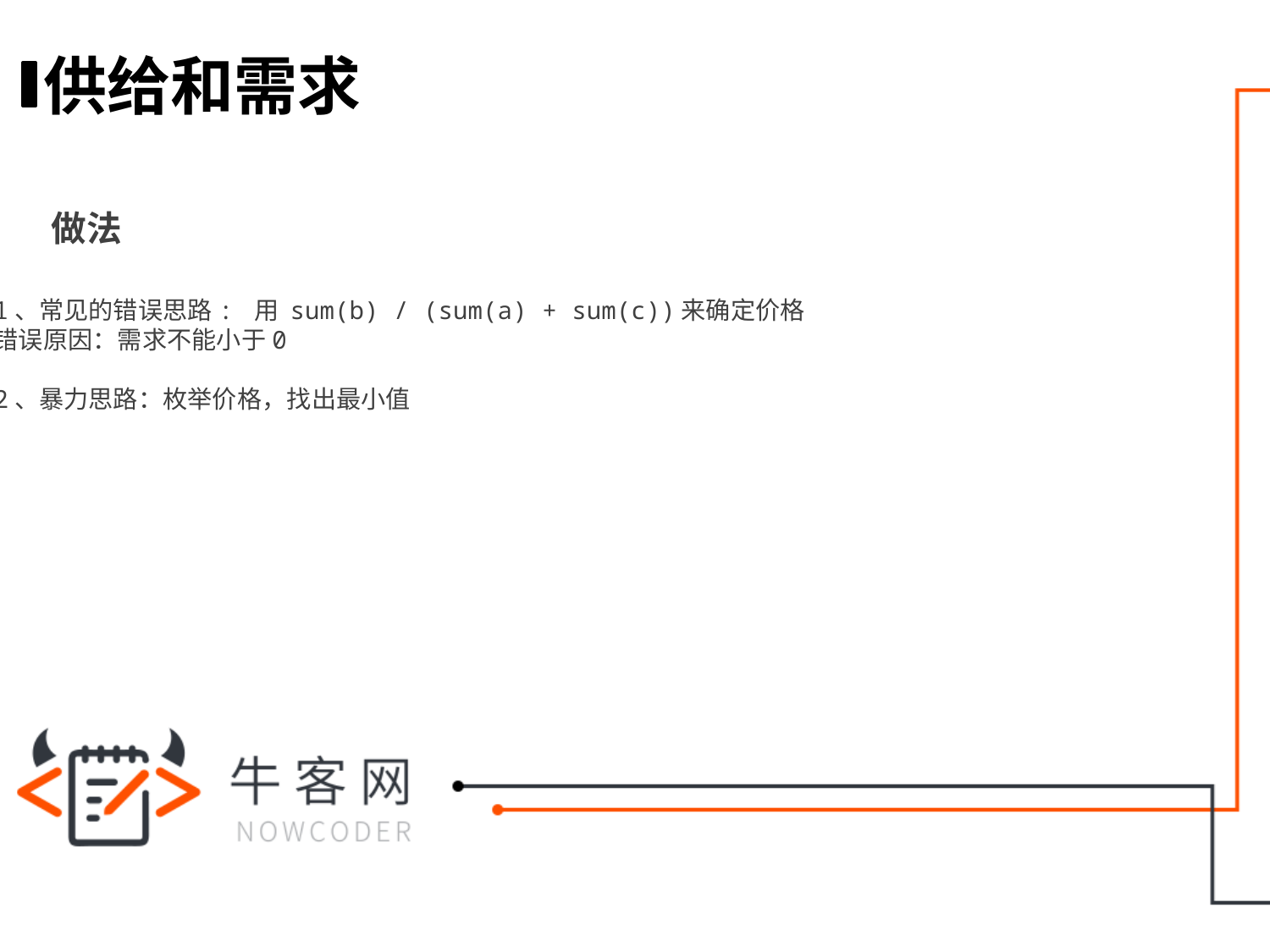

供给和需求

做法
1、常见的错误思路: 用 sum(b) / (sum(a) + sum(c))来确定价格
错误原因：需求不能小于0

2、暴力思路：枚举价格，找出最小值